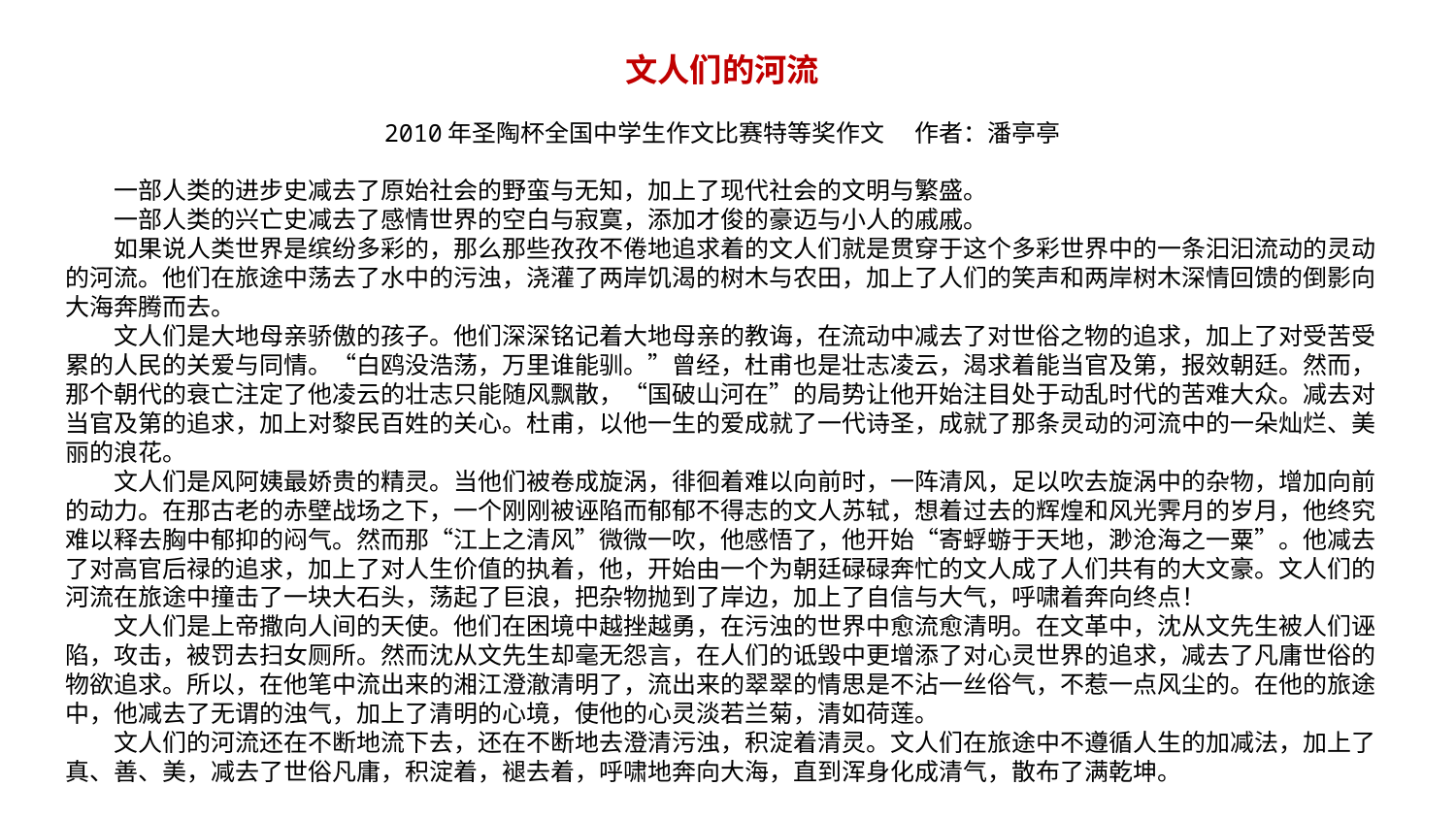

文人们的河流

2010年圣陶杯全国中学生作文比赛特等奖作文 　作者：潘亭亭

　　一部人类的进步史减去了原始社会的野蛮与无知，加上了现代社会的文明与繁盛。
　　一部人类的兴亡史减去了感情世界的空白与寂寞，添加才俊的豪迈与小人的戚戚。
　　如果说人类世界是缤纷多彩的，那么那些孜孜不倦地追求着的文人们就是贯穿于这个多彩世界中的一条汩汩流动的灵动的河流。他们在旅途中荡去了水中的污浊，浇灌了两岸饥渴的树木与农田，加上了人们的笑声和两岸树木深情回馈的倒影向大海奔腾而去。
　　文人们是大地母亲骄傲的孩子。他们深深铭记着大地母亲的教诲，在流动中减去了对世俗之物的追求，加上了对受苦受累的人民的关爱与同情。“白鸥没浩荡，万里谁能驯。”曾经，杜甫也是壮志凌云，渴求着能当官及第，报效朝廷。然而，那个朝代的衰亡注定了他凌云的壮志只能随风飘散，“国破山河在”的局势让他开始注目处于动乱时代的苦难大众。减去对当官及第的追求，加上对黎民百姓的关心。杜甫，以他一生的爱成就了一代诗圣，成就了那条灵动的河流中的一朵灿烂、美丽的浪花。
　　文人们是风阿姨最娇贵的精灵。当他们被卷成旋涡，徘徊着难以向前时，一阵清风，足以吹去旋涡中的杂物，增加向前的动力。在那古老的赤壁战场之下，一个刚刚被诬陷而郁郁不得志的文人苏轼，想着过去的辉煌和风光霁月的岁月，他终究难以释去胸中郁抑的闷气。然而那“江上之清风”微微一吹，他感悟了，他开始“寄蜉蝣于天地，渺沧海之一粟”。他减去了对高官后禄的追求，加上了对人生价值的执着，他，开始由一个为朝廷碌碌奔忙的文人成了人们共有的大文豪。文人们的河流在旅途中撞击了一块大石头，荡起了巨浪，把杂物抛到了岸边，加上了自信与大气，呼啸着奔向终点！
　　文人们是上帝撒向人间的天使。他们在困境中越挫越勇，在污浊的世界中愈流愈清明。在文革中，沈从文先生被人们诬陷，攻击，被罚去扫女厕所。然而沈从文先生却毫无怨言，在人们的诋毁中更增添了对心灵世界的追求，减去了凡庸世俗的物欲追求。所以，在他笔中流出来的湘江澄澈清明了，流出来的翠翠的情思是不沾一丝俗气，不惹一点风尘的。在他的旅途中，他减去了无谓的浊气，加上了清明的心境，使他的心灵淡若兰菊，清如荷莲。
　　文人们的河流还在不断地流下去，还在不断地去澄清污浊，积淀着清灵。文人们在旅途中不遵循人生的加减法，加上了真、善、美，减去了世俗凡庸，积淀着，褪去着，呼啸地奔向大海，直到浑身化成清气，散布了满乾坤。